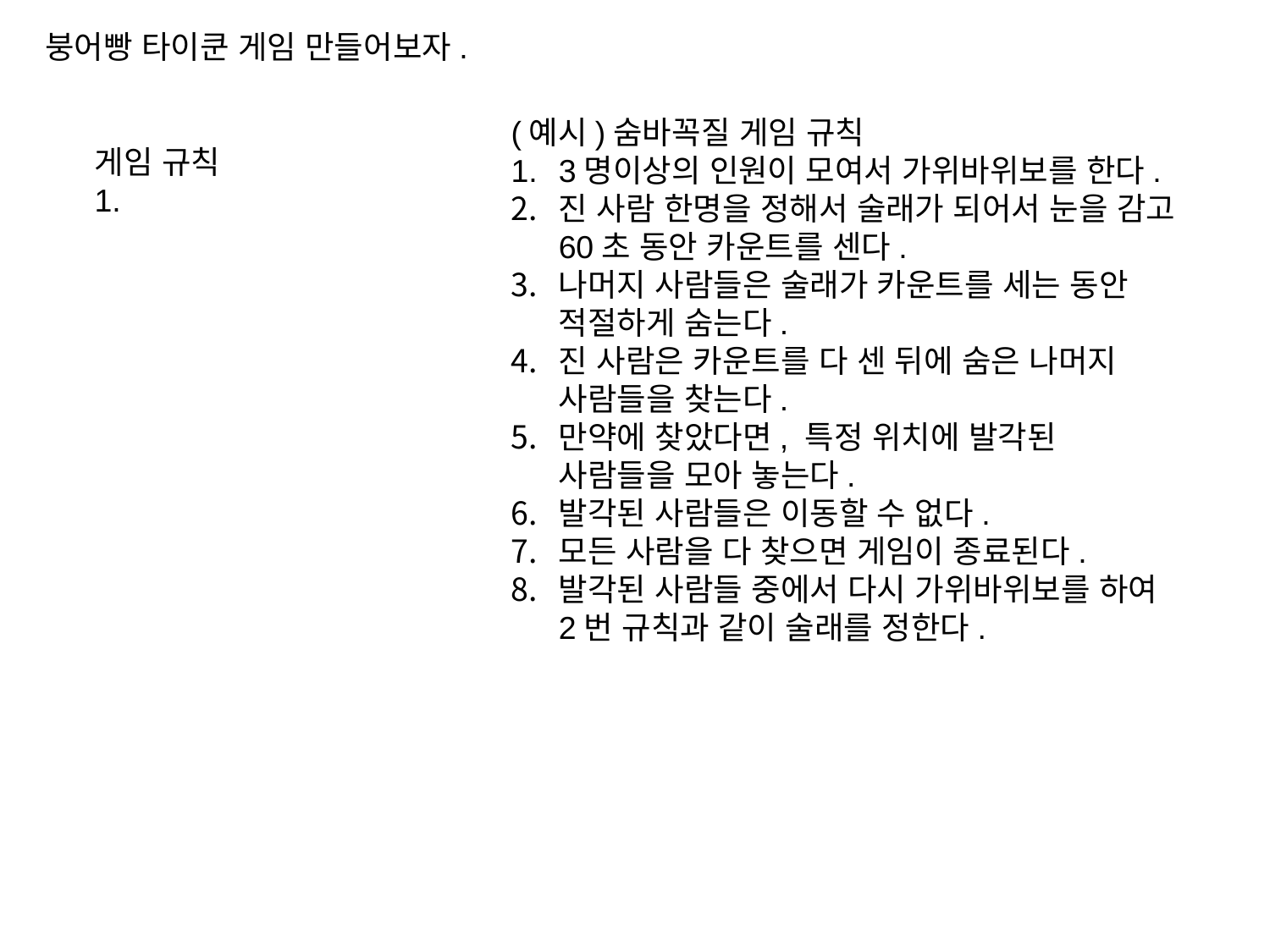

붕어빵 타이쿤 게임 만들어보자.
(예시)숨바꼭질 게임 규칙
3명이상의 인원이 모여서 가위바위보를 한다.
진 사람 한명을 정해서 술래가 되어서 눈을 감고 60초 동안 카운트를 센다.
나머지 사람들은 술래가 카운트를 세는 동안 적절하게 숨는다.
진 사람은 카운트를 다 센 뒤에 숨은 나머지 사람들을 찾는다.
만약에 찾았다면, 특정 위치에 발각된 사람들을 모아 놓는다.
발각된 사람들은 이동할 수 없다.
모든 사람을 다 찾으면 게임이 종료된다.
발각된 사람들 중에서 다시 가위바위보를 하여 2번 규칙과 같이 술래를 정한다.
게임 규칙
1.